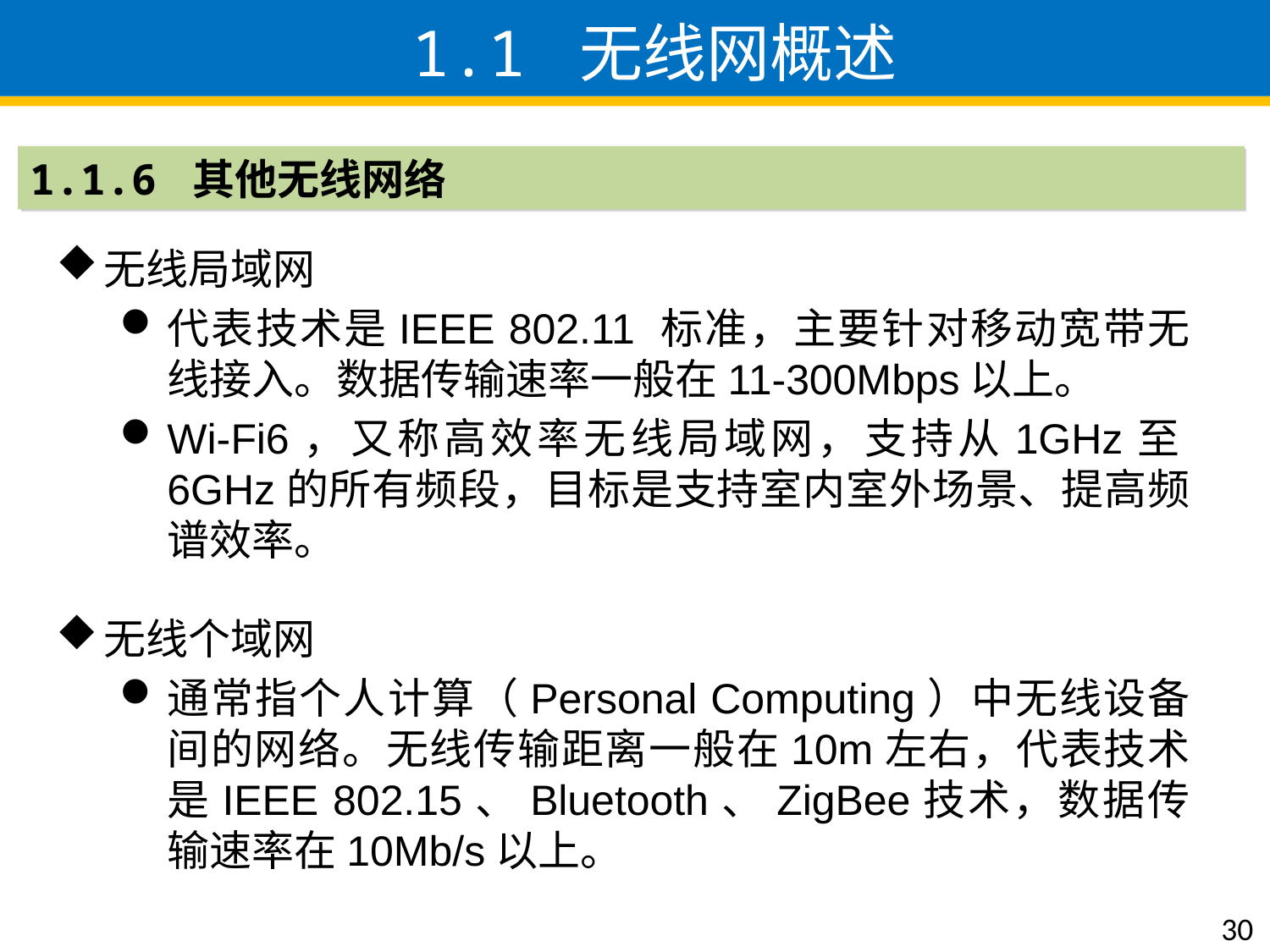

# 1.1 无线网概述
1.1.6 其他无线网络
无线局域网
代表技术是IEEE 802.11 标准，主要针对移动宽带无线接入。数据传输速率一般在11-300Mbps以上。
Wi-Fi6，又称高效率无线局域网，支持从1GHz至6GHz的所有频段，目标是支持室内室外场景、提高频谱效率。

无线个域网
通常指个人计算（Personal Computing）中无线设备间的网络。无线传输距离一般在10m左右，代表技术是IEEE 802.15、Bluetooth、ZigBee技术，数据传输速率在10Mb/s以上。
30